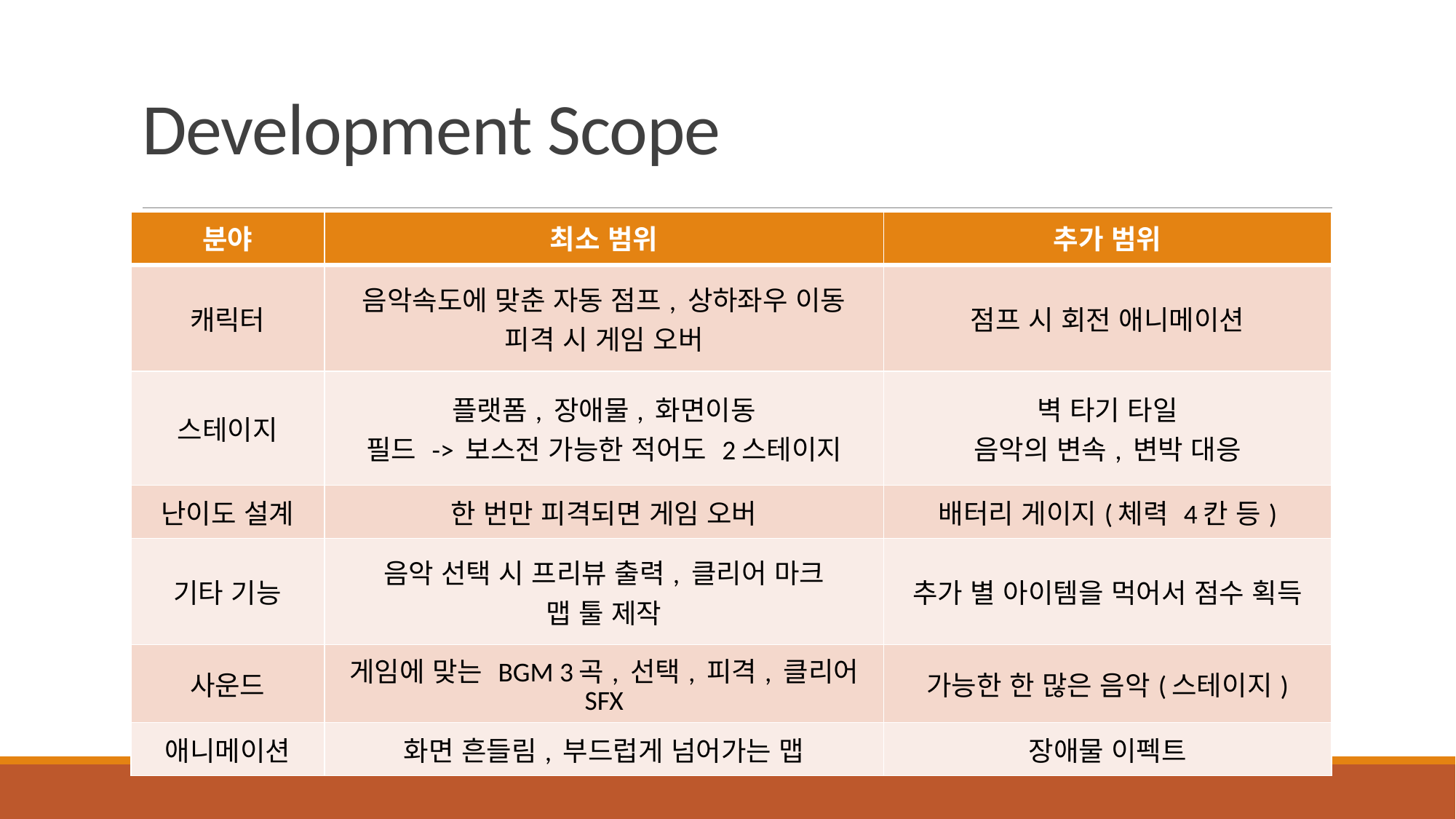

# Development Scope
| 분야 | 최소 범위 | 추가 범위 |
| --- | --- | --- |
| 캐릭터 | 음악속도에 맞춘 자동 점프, 상하좌우 이동 피격 시 게임 오버 | 점프 시 회전 애니메이션 |
| 스테이지 | 플랫폼, 장애물, 화면이동 필드 -> 보스전 가능한 적어도 2스테이지 | 벽 타기 타일 음악의 변속, 변박 대응 |
| 난이도 설계 | 한 번만 피격되면 게임 오버 | 배터리 게이지(체력 4칸 등) |
| 기타 기능 | 음악 선택 시 프리뷰 출력, 클리어 마크 맵 툴 제작 | 추가 별 아이템을 먹어서 점수 획득 |
| 사운드 | 게임에 맞는 BGM 3곡, 선택, 피격, 클리어 SFX | 가능한 한 많은 음악(스테이지) |
| 애니메이션 | 화면 흔들림, 부드럽게 넘어가는 맵 | 장애물 이펙트 |